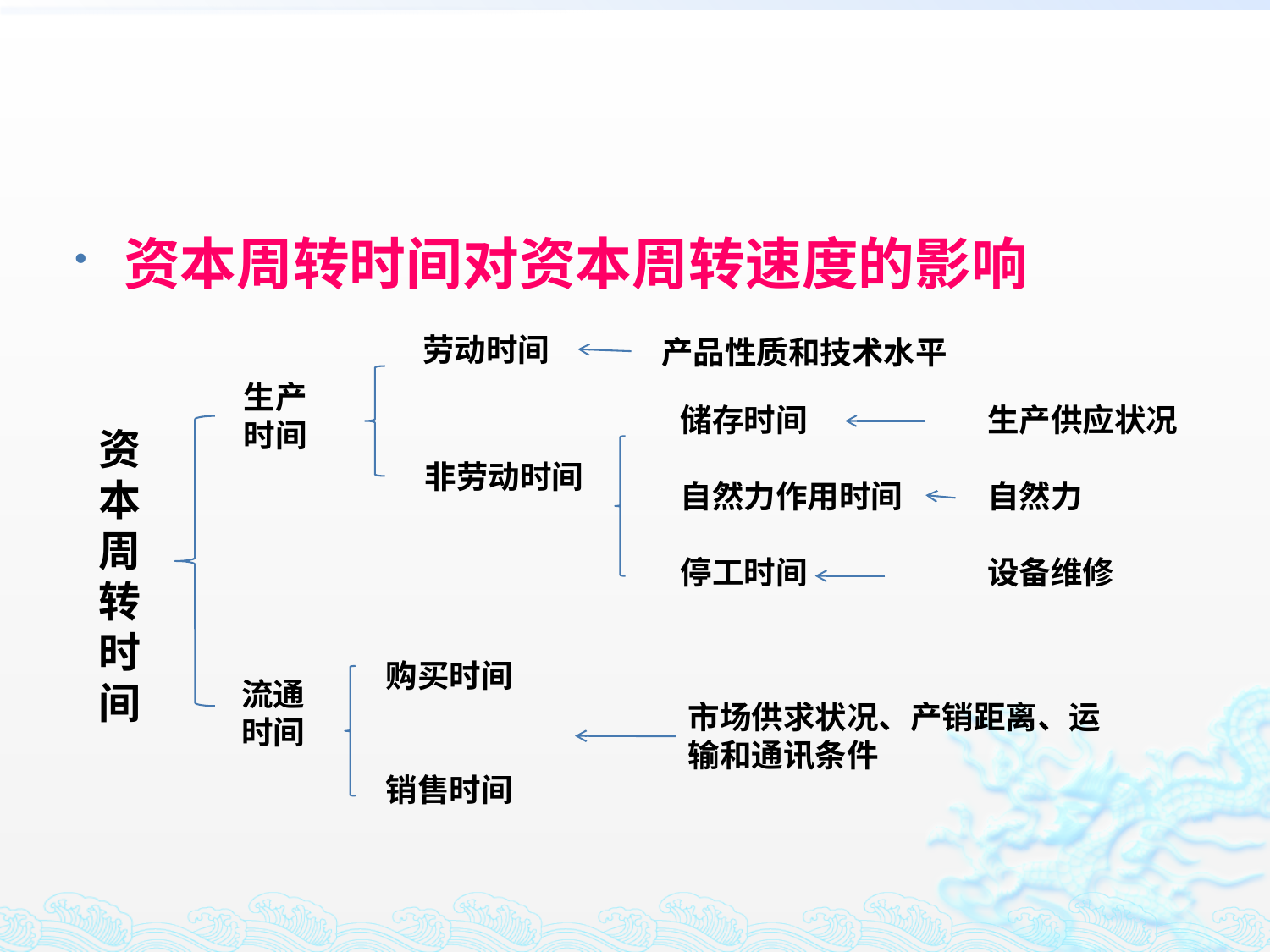

资本周转时间对资本周转速度的影响
劳动时间
产品性质和技术水平

生产时间
储存时间

自然力作用时间

停工时间
生产供应状况

自然力

设备维修

资本周转
时间

非劳动时间
购买时间

销售时间

流通时间
市场供求状况、产销距离、运输和通讯条件